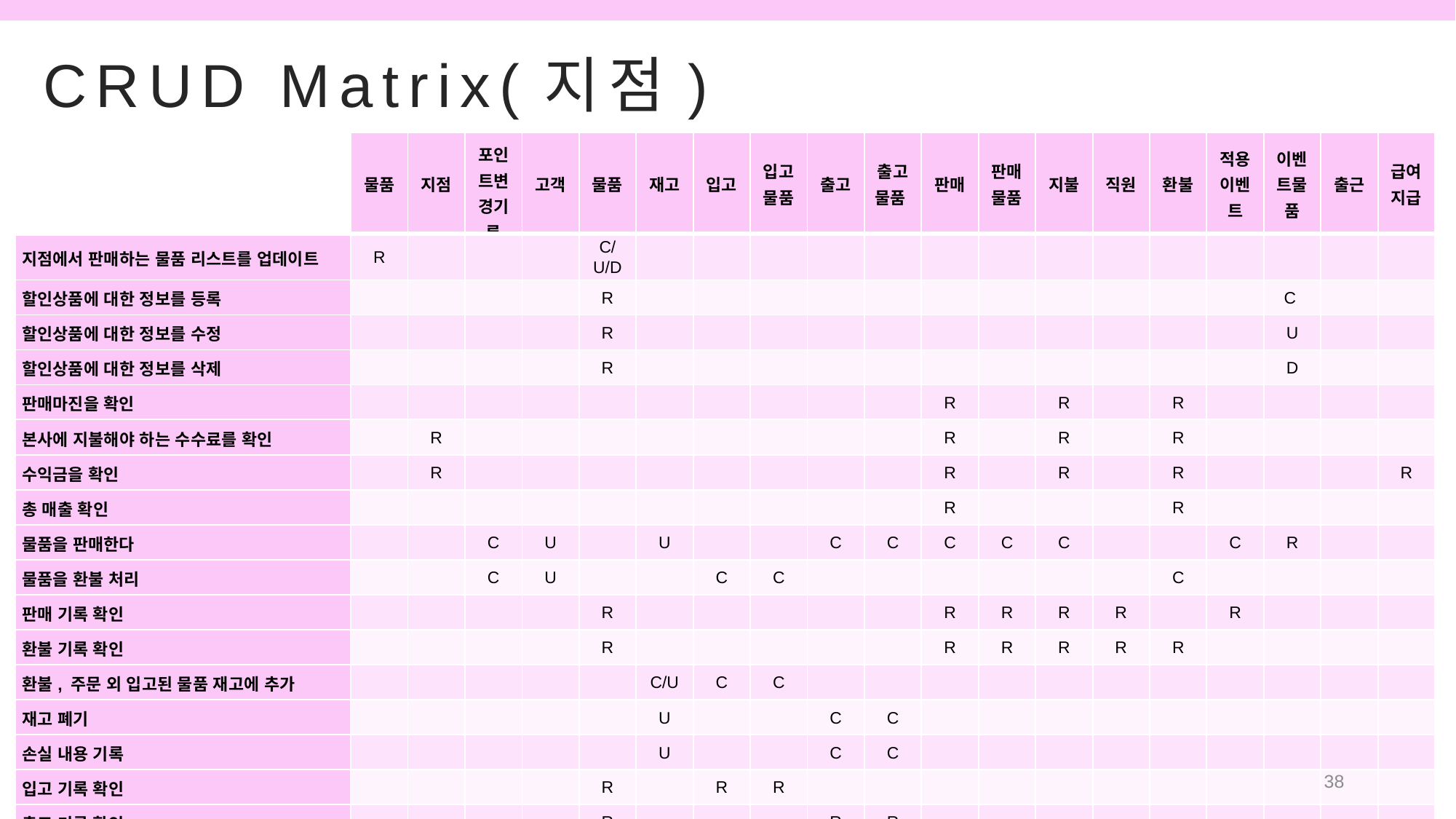

CRUD Matrix(지점)
|  | 물품 | 지점 | 포인트변경기록 | 고객 | 물품 | 재고 | 입고 | 입고물품 | 출고 | 출고물품 | 판매 | 판매물품 | 지불 | 직원 | 환불 | 적용이벤트 | 이벤트물품 | 출근 | 급여지급 |
| --- | --- | --- | --- | --- | --- | --- | --- | --- | --- | --- | --- | --- | --- | --- | --- | --- | --- | --- | --- |
| 지점에서 판매하는 물품 리스트를 업데이트 | R |  |  |  | C/U/D |  |  |  |  |  |  |  |  |  |  |  |  |  |  |
| 할인상품에 대한 정보를 등록 |  |  |  |  | R |  |  |  |  |  |  |  |  |  |  |  | C |  |  |
| 할인상품에 대한 정보를 수정 |  |  |  |  | R |  |  |  |  |  |  |  |  |  |  |  | U |  |  |
| 할인상품에 대한 정보를 삭제 |  |  |  |  | R |  |  |  |  |  |  |  |  |  |  |  | D |  |  |
| 판매마진을 확인 |  |  |  |  |  |  |  |  |  |  | R |  | R |  | R |  |  |  |  |
| 본사에 지불해야 하는 수수료를 확인 |  | R |  |  |  |  |  |  |  |  | R |  | R |  | R |  |  |  |  |
| 수익금을 확인 |  | R |  |  |  |  |  |  |  |  | R |  | R |  | R |  |  |  | R |
| 총 매출 확인 |  |  |  |  |  |  |  |  |  |  | R |  |  |  | R |  |  |  |  |
| 물품을 판매한다 |  |  | C | U |  | U |  |  | C | C | C | C | C |  |  | C | R |  |  |
| 물품을 환불 처리 |  |  | C | U |  |  | C | C |  |  |  |  |  |  | C |  |  |  |  |
| 판매 기록 확인 |  |  |  |  | R |  |  |  |  |  | R | R | R | R |  | R |  |  |  |
| 환불 기록 확인 |  |  |  |  | R |  |  |  |  |  | R | R | R | R | R |  |  |  |  |
| 환불, 주문 외 입고된 물품 재고에 추가 |  |  |  |  |  | C/U | C | C |  |  |  |  |  |  |  |  |  |  |  |
| 재고 폐기 |  |  |  |  |  | U |  |  | C | C |  |  |  |  |  |  |  |  |  |
| 손실 내용 기록 |  |  |  |  |  | U |  |  | C | C |  |  |  |  |  |  |  |  |  |
| 입고 기록 확인 |  |  |  |  | R |  | R | R |  |  |  |  |  |  |  |  |  |  |  |
| 출고 기록 확인 |  |  |  |  | R |  |  |  | R | R |  |  |  |  |  |  |  |  |  |
38